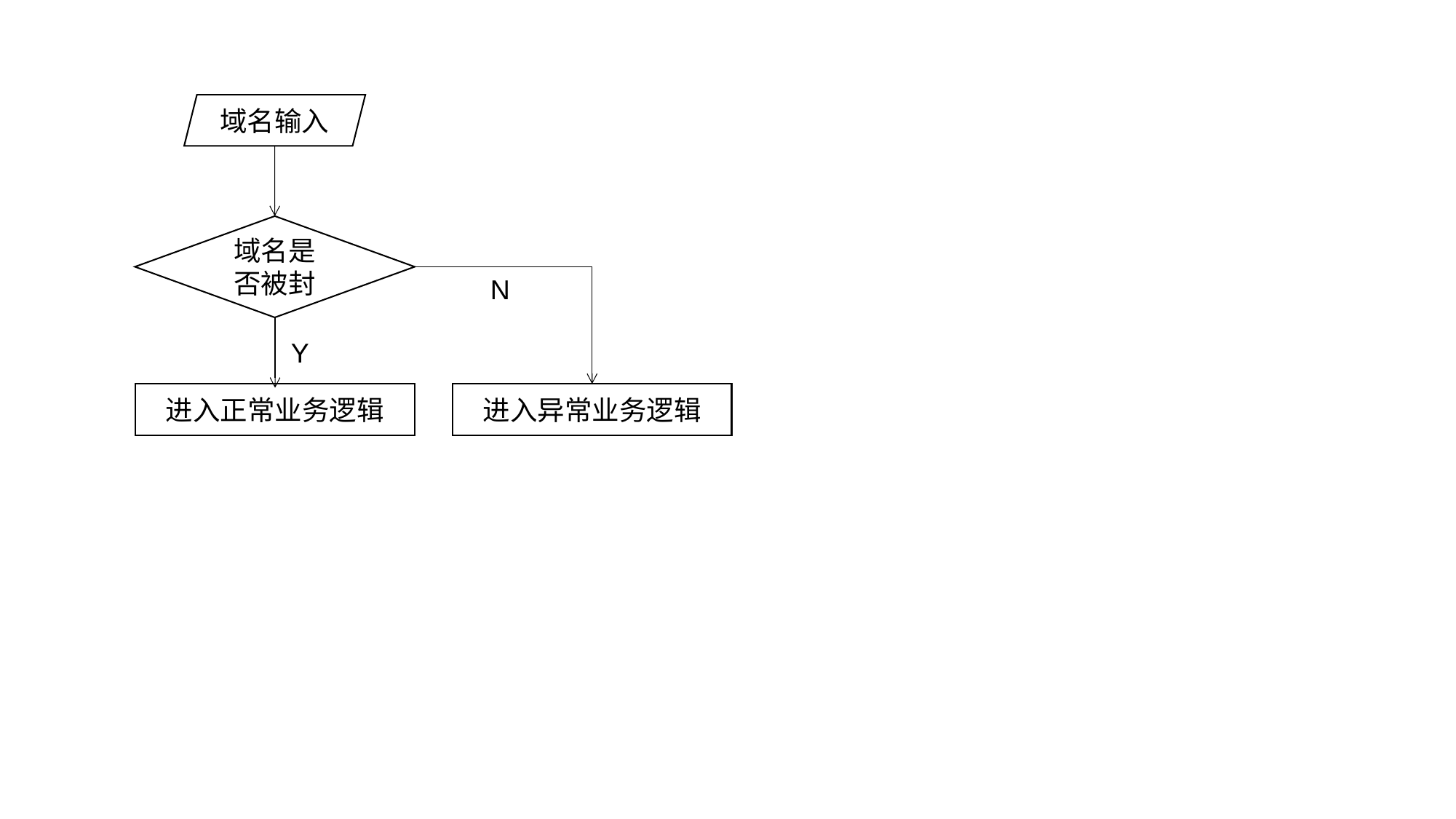

域名输入
域名是
否被封
N
Y
进入正常业务逻辑
进入异常业务逻辑